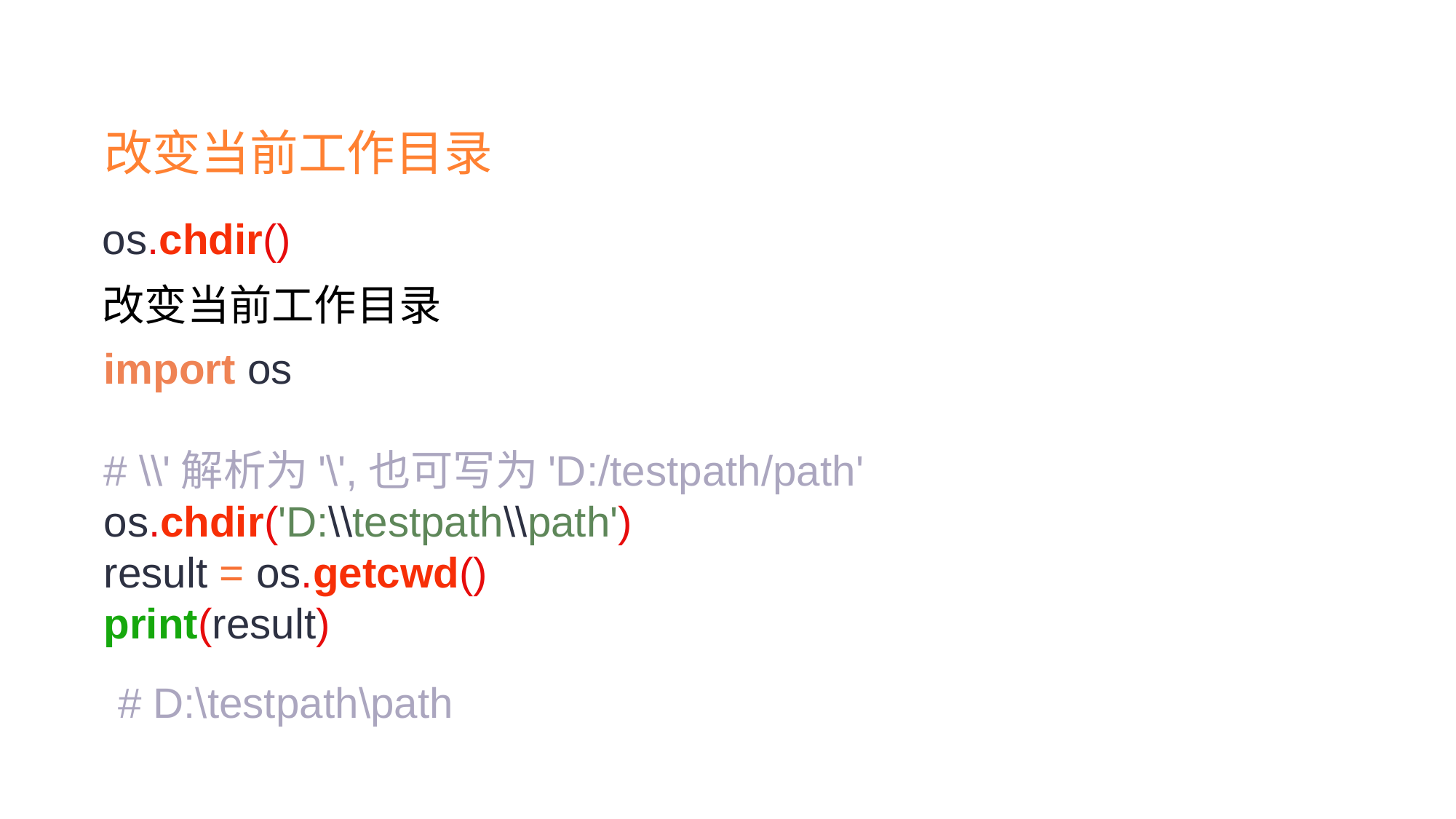

改变当前工作目录
os.chdir()
改变当前工作目录
import os
# \\'解析为'\',也可写为'D:/testpath/path'
os.chdir('D:\\testpath\\path')
result = os.getcwd()
print(result)
# D:\testpath\path